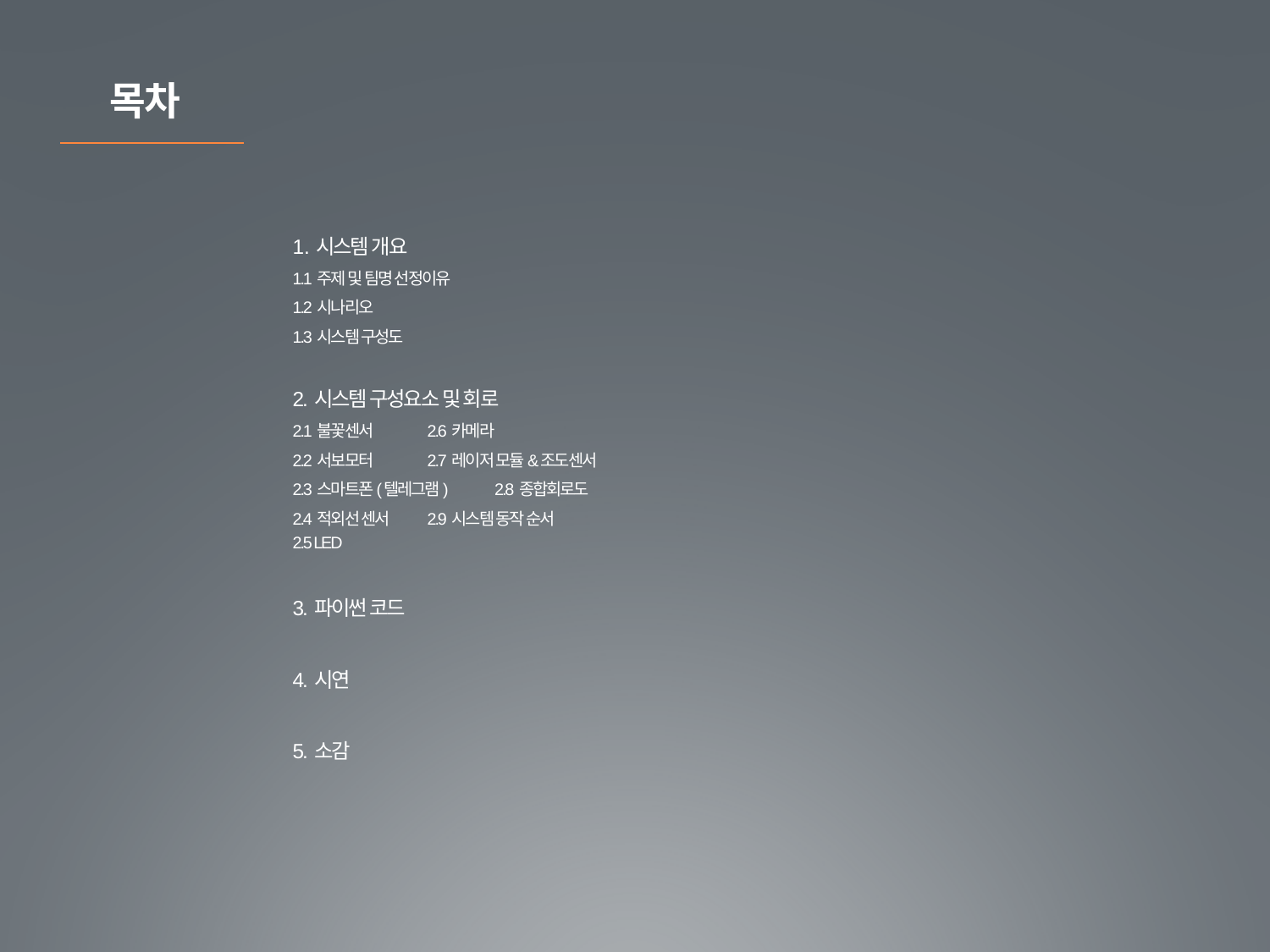

목차
1. 시스템 개요
1.1 주제 및 팀명 선정이유
1.2 시나리오
1.3 시스템 구성도
2. 시스템 구성요소 및 회로
2.1 불꽃센서 		2.6 카메라
2.2 서보모터		2.7 레이저 모듈&조도센서
2.3 스마트폰(텔레그램)	2.8 종합회로도
2.4 적외선 센서		2.9 시스템 동작 순서
2.5 LED
3. 파이썬 코드
4. 시연
5. 소감